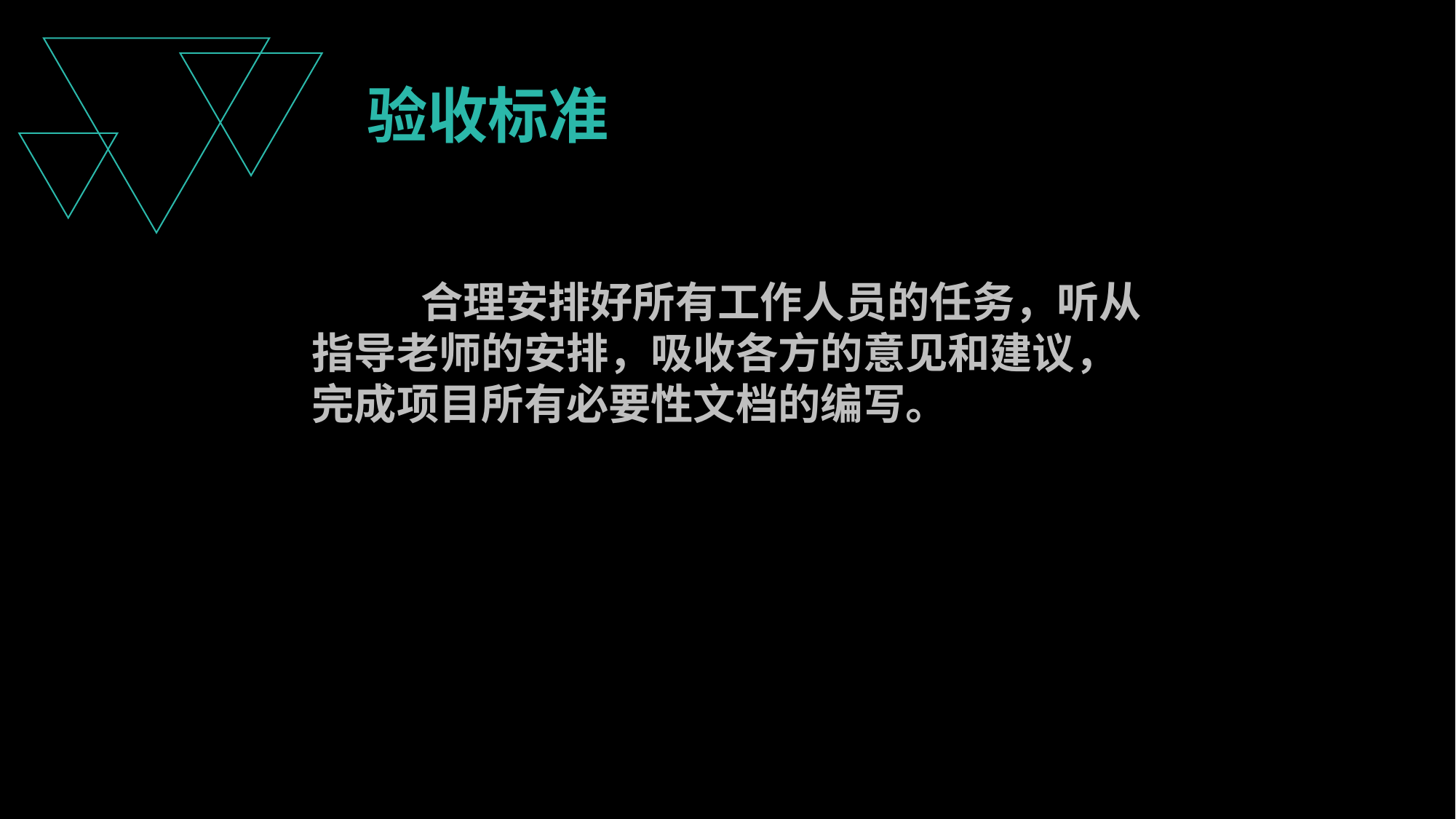

验收标准

	合理安排好所有工作人员的任务，听从指导老师的安排，吸收各方的意见和建议，完成项目所有必要性文档的编写。